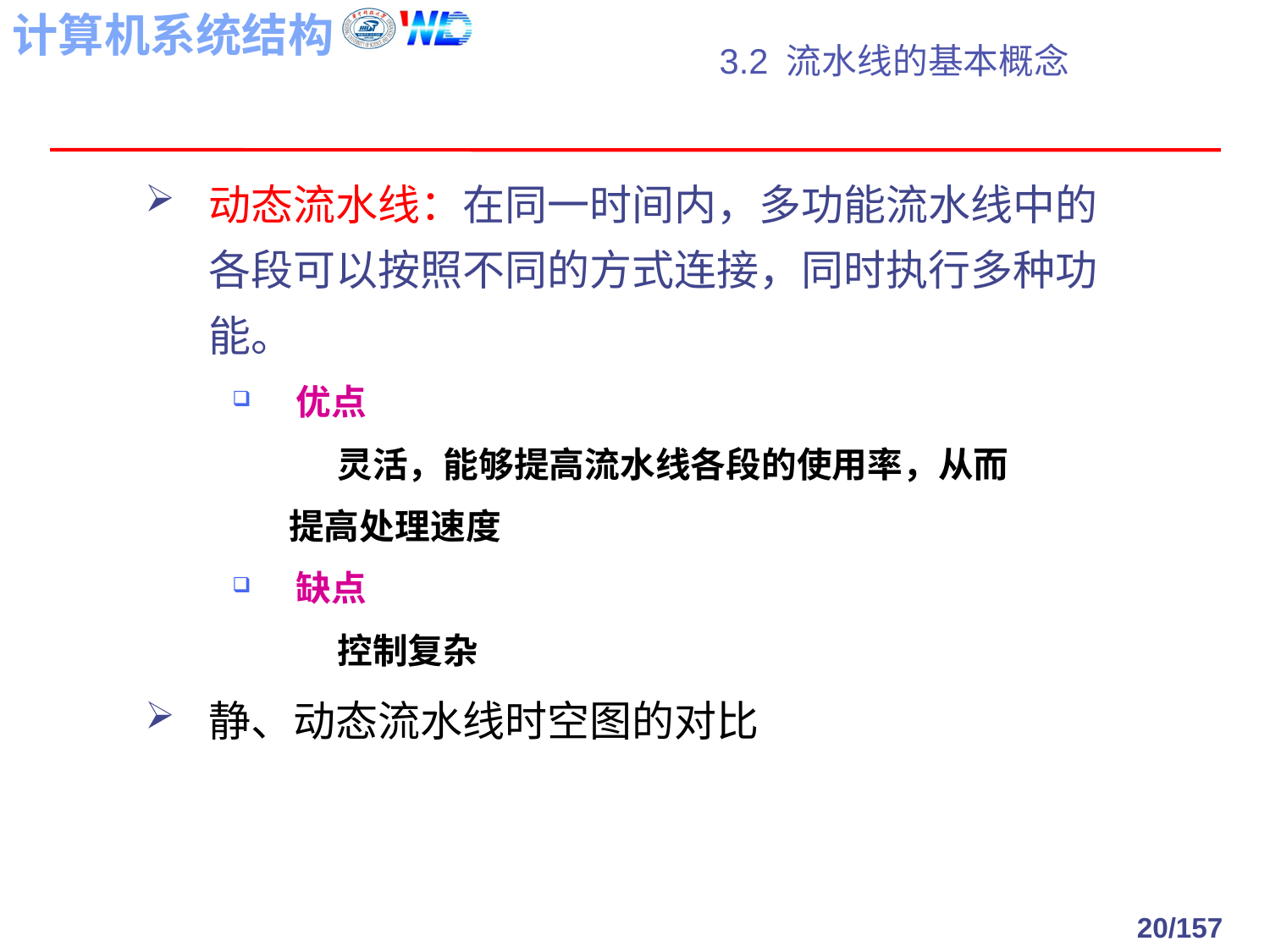

# 3.2 流水线的基本概念
动态流水线：在同一时间内，多功能流水线中的各段可以按照不同的方式连接，同时执行多种功能。
优点
            灵活，能够提高流水线各段的使用率，从而
      提高处理速度
缺点
            控制复杂
静、动态流水线时空图的对比